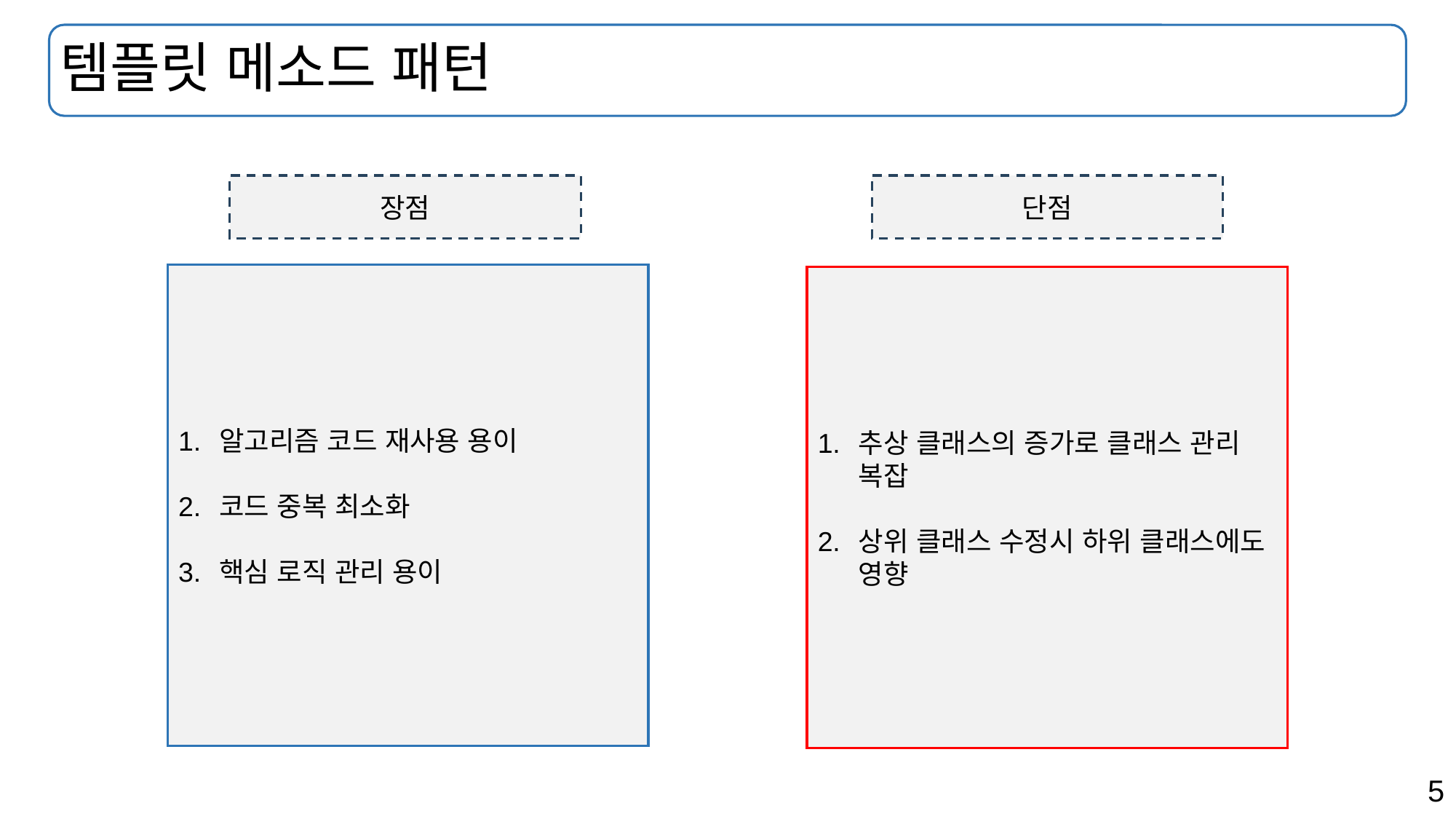

# 템플릿 메소드 패턴
장점
단점
알고리즘 코드 재사용 용이

코드 중복 최소화

핵심 로직 관리 용이
추상 클래스의 증가로 클래스 관리 복잡

상위 클래스 수정시 하위 클래스에도 영향